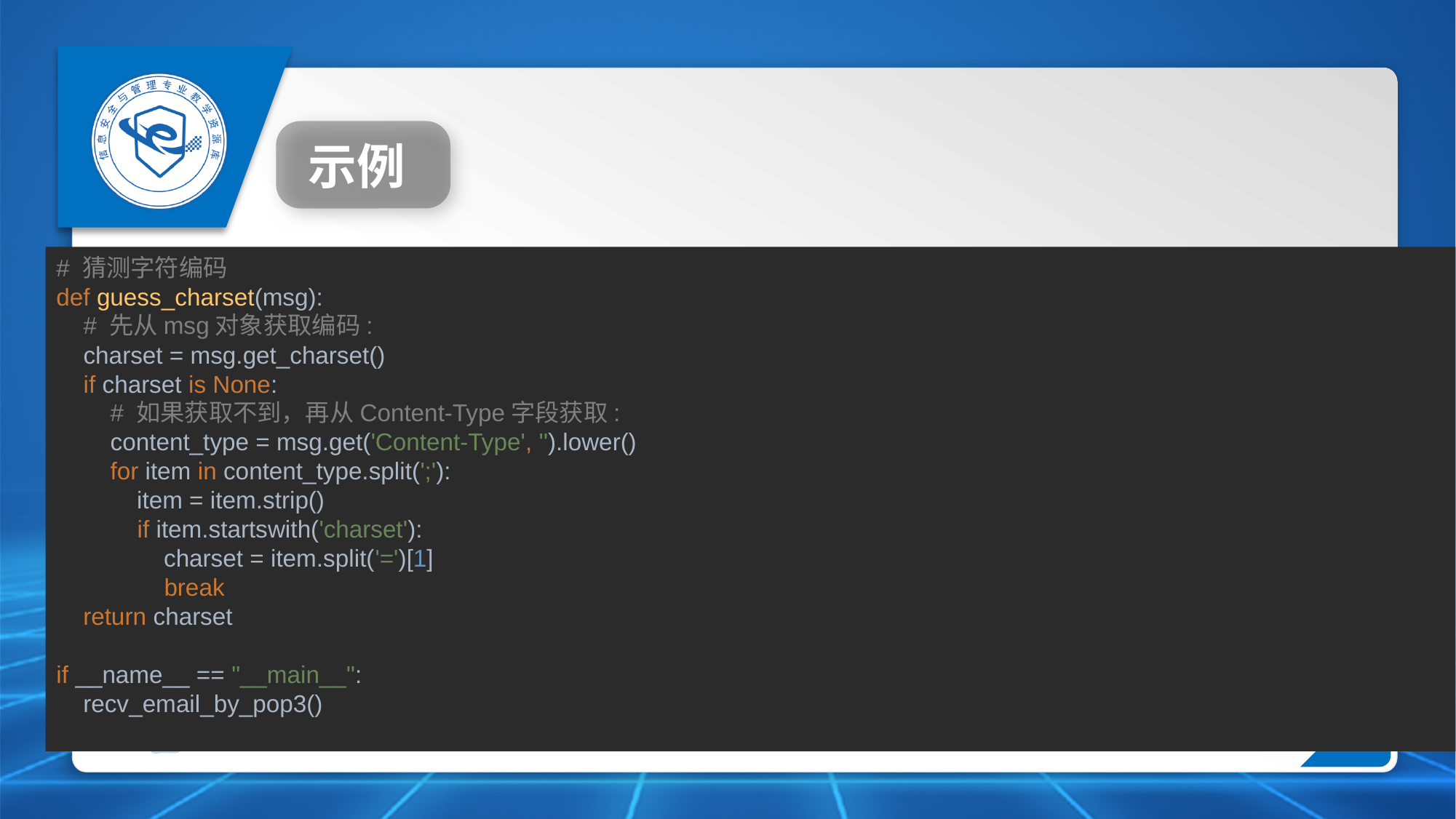

示例
# 猜测字符编码 def guess_charset(msg): # 先从msg对象获取编码: charset = msg.get_charset() if charset is None: # 如果获取不到，再从Content-Type字段获取: content_type = msg.get('Content-Type', '').lower() for item in content_type.split(';'): item = item.strip() if item.startswith('charset'): charset = item.split('=')[1] break return charset if __name__ == "__main__": recv_email_by_pop3()